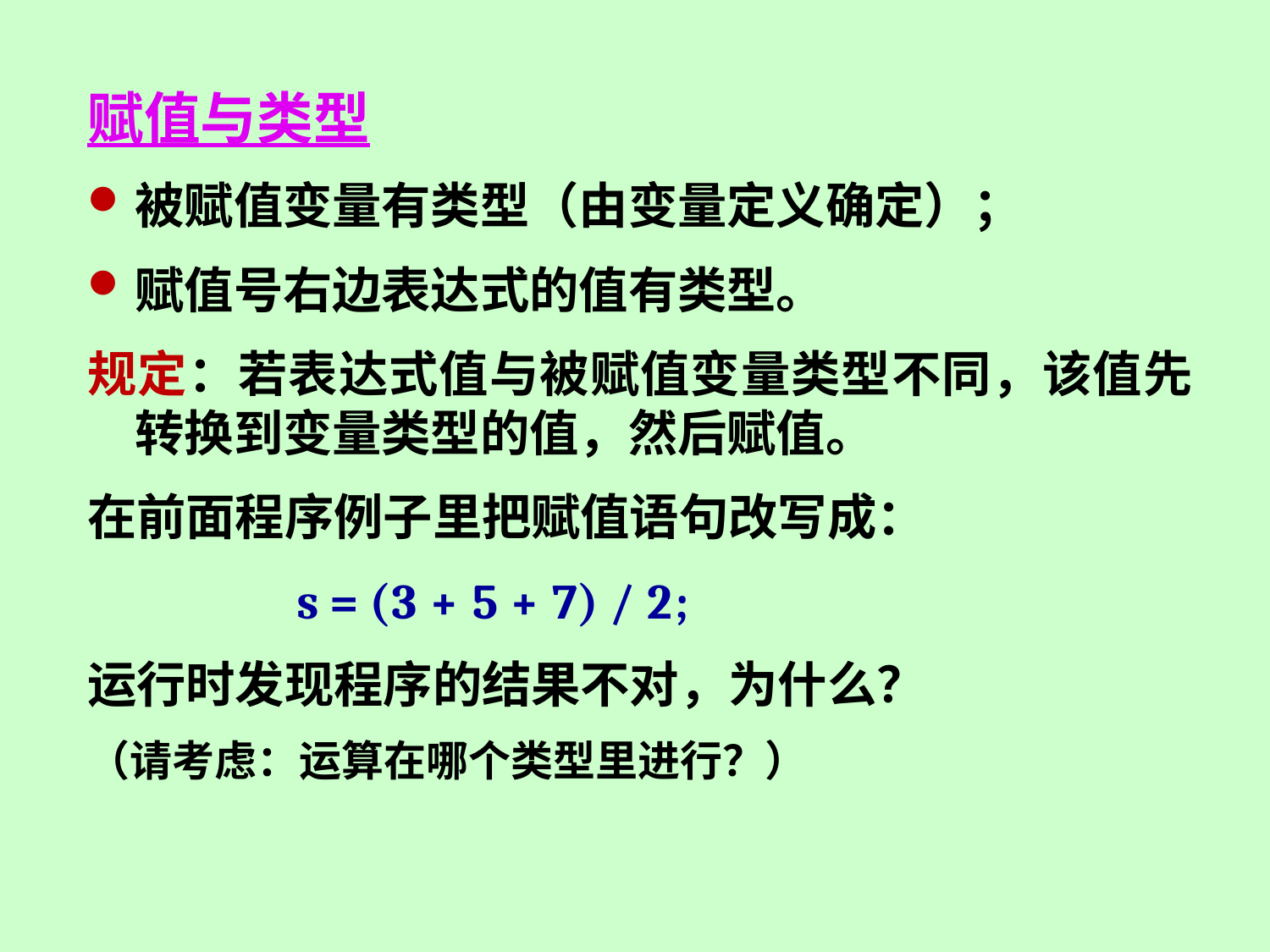

赋值与类型
被赋值变量有类型（由变量定义确定）；
赋值号右边表达式的值有类型。
规定：若表达式值与被赋值变量类型不同，该值先转换到变量类型的值，然后赋值。
在前面程序例子里把赋值语句改写成：
　　　　s = (3 + 5 + 7) / 2;
运行时发现程序的结果不对，为什么？
（请考虑：运算在哪个类型里进行？）
20